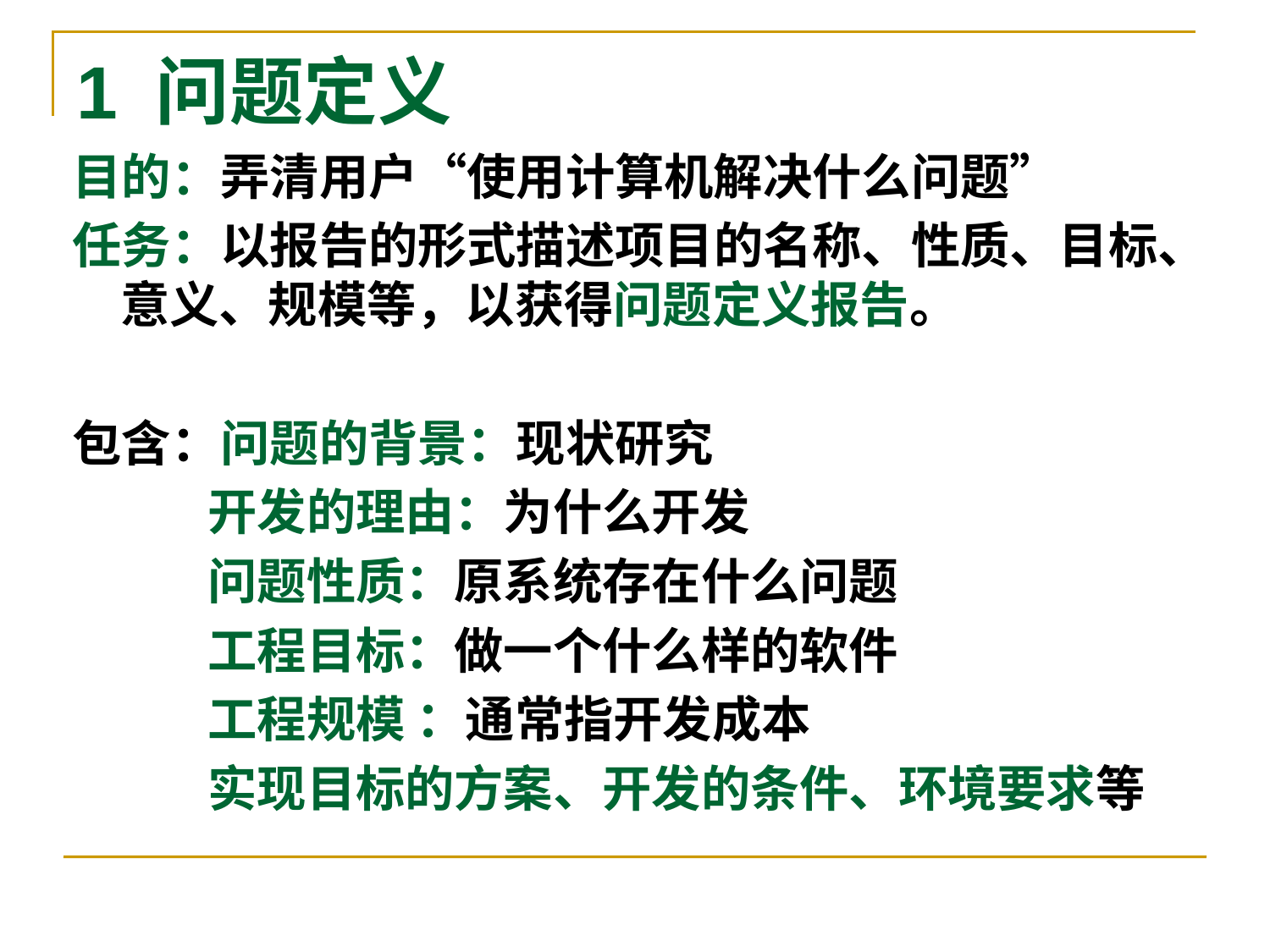

# 1 问题定义
目的：弄清用户“使用计算机解决什么问题”
任务：以报告的形式描述项目的名称、性质、目标、意义、规模等，以获得问题定义报告。

包含：问题的背景：现状研究
           开发的理由：为什么开发
           问题性质：原系统存在什么问题
           工程目标：做一个什么样的软件
           工程规模 ：通常指开发成本
           实现目标的方案、开发的条件、环境要求等